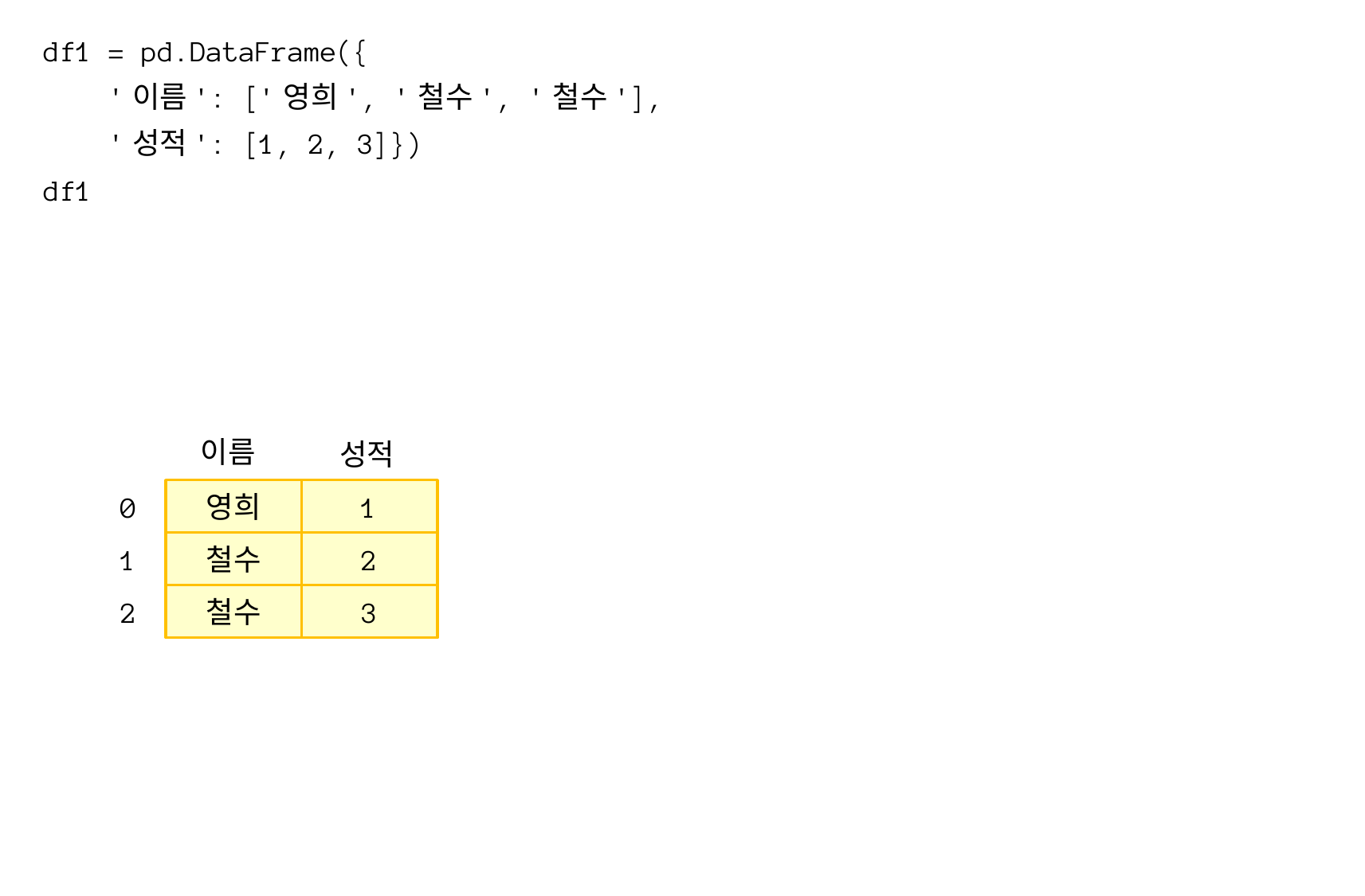

df1 = pd.DataFrame({
    '이름': ['영희', '철수', '철수'],
    '성적': [1, 2, 3]})
df1
이름

성적
0
영희
1
1
철수
2
2
철수
3